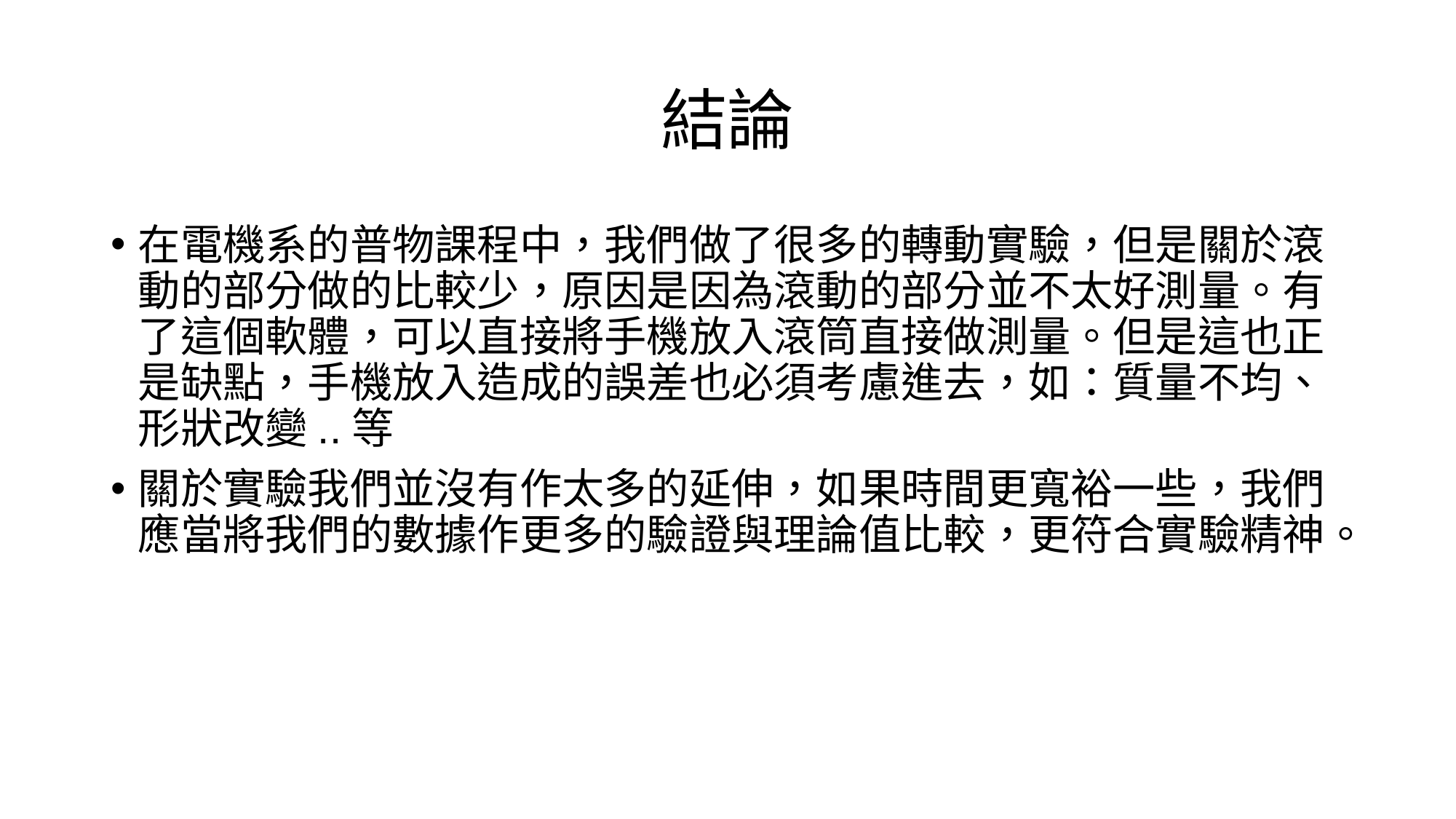

# 結論
在電機系的普物課程中，我們做了很多的轉動實驗，但是關於滾動的部分做的比較少，原因是因為滾動的部分並不太好測量。有了這個軟體，可以直接將手機放入滾筒直接做測量。但是這也正是缺點，手機放入造成的誤差也必須考慮進去，如：質量不均、形狀改變..等
關於實驗我們並沒有作太多的延伸，如果時間更寬裕一些，我們應當將我們的數據作更多的驗證與理論值比較，更符合實驗精神。